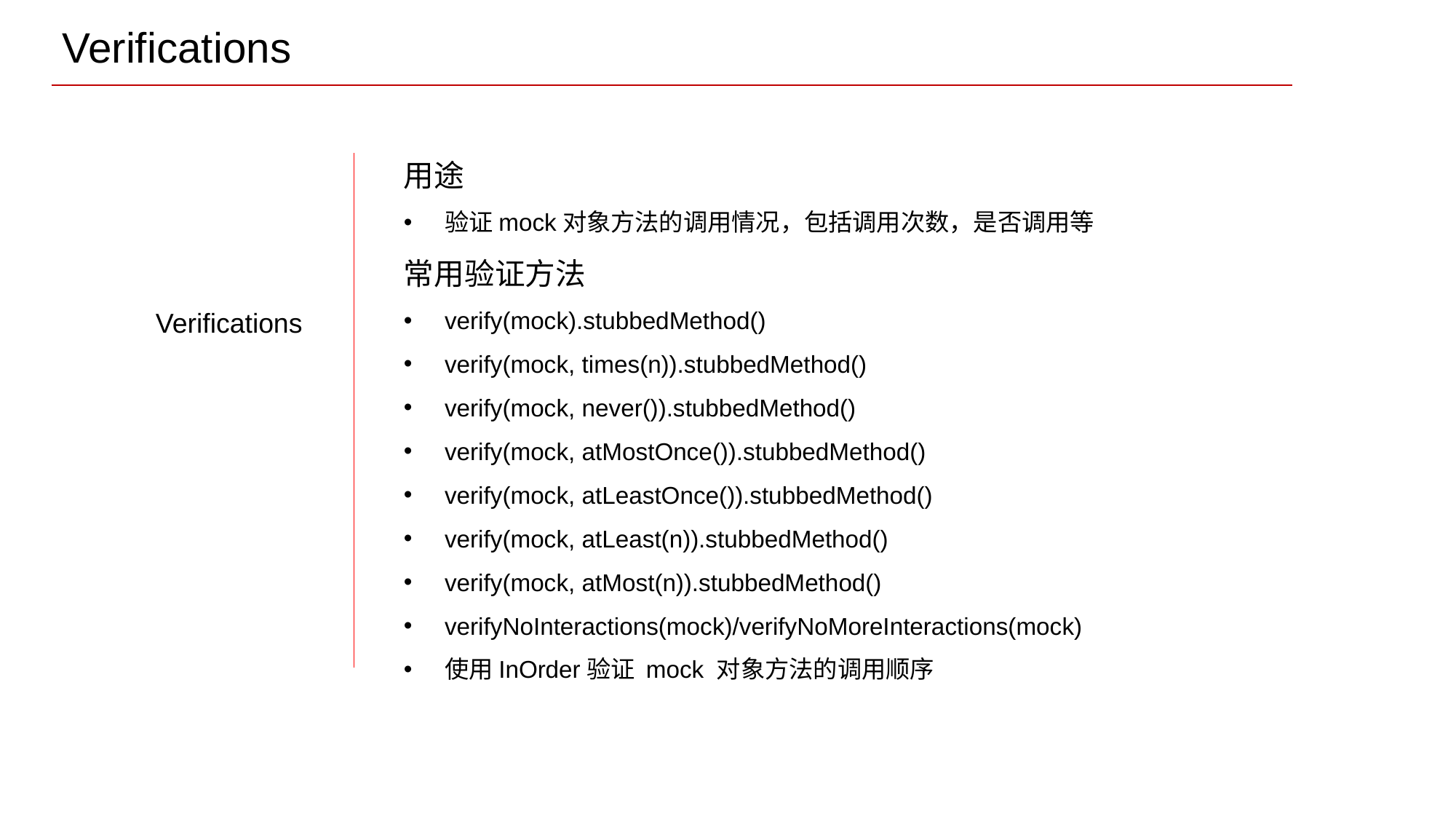

Verifications
用途
验证mock对象方法的调用情况，包括调用次数，是否调用等
常用验证方法
verify(mock).stubbedMethod()
verify(mock, times(n)).stubbedMethod()
verify(mock, never()).stubbedMethod()
verify(mock, atMostOnce()).stubbedMethod()
verify(mock, atLeastOnce()).stubbedMethod()
verify(mock, atLeast(n)).stubbedMethod()
verify(mock, atMost(n)).stubbedMethod()
verifyNoInteractions(mock)/verifyNoMoreInteractions(mock)
使用InOrder验证 mock 对象方法的调用顺序
Verifications